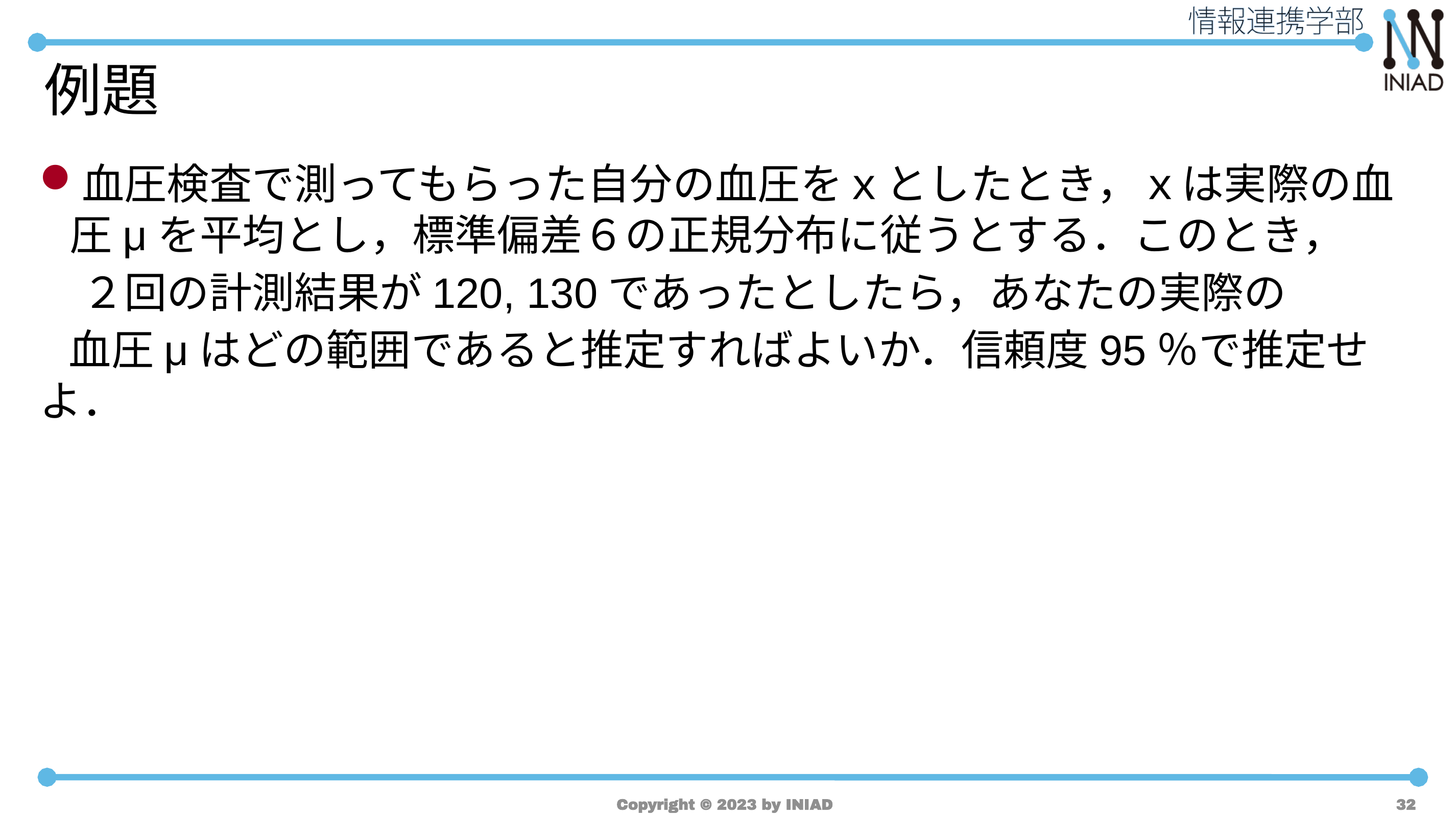

例題
血圧検査で測ってもらった自分の血圧をｘとしたとき，ｘは実際の血圧μを平均とし，標準偏差６の正規分布に従うとする．このとき，
　２回の計測結果が120, 130であったとしたら，あなたの実際の
  血圧μはどの範囲であると推定すればよいか．信頼度95％で推定せよ．
Copyright © 2023 by INIAD
32